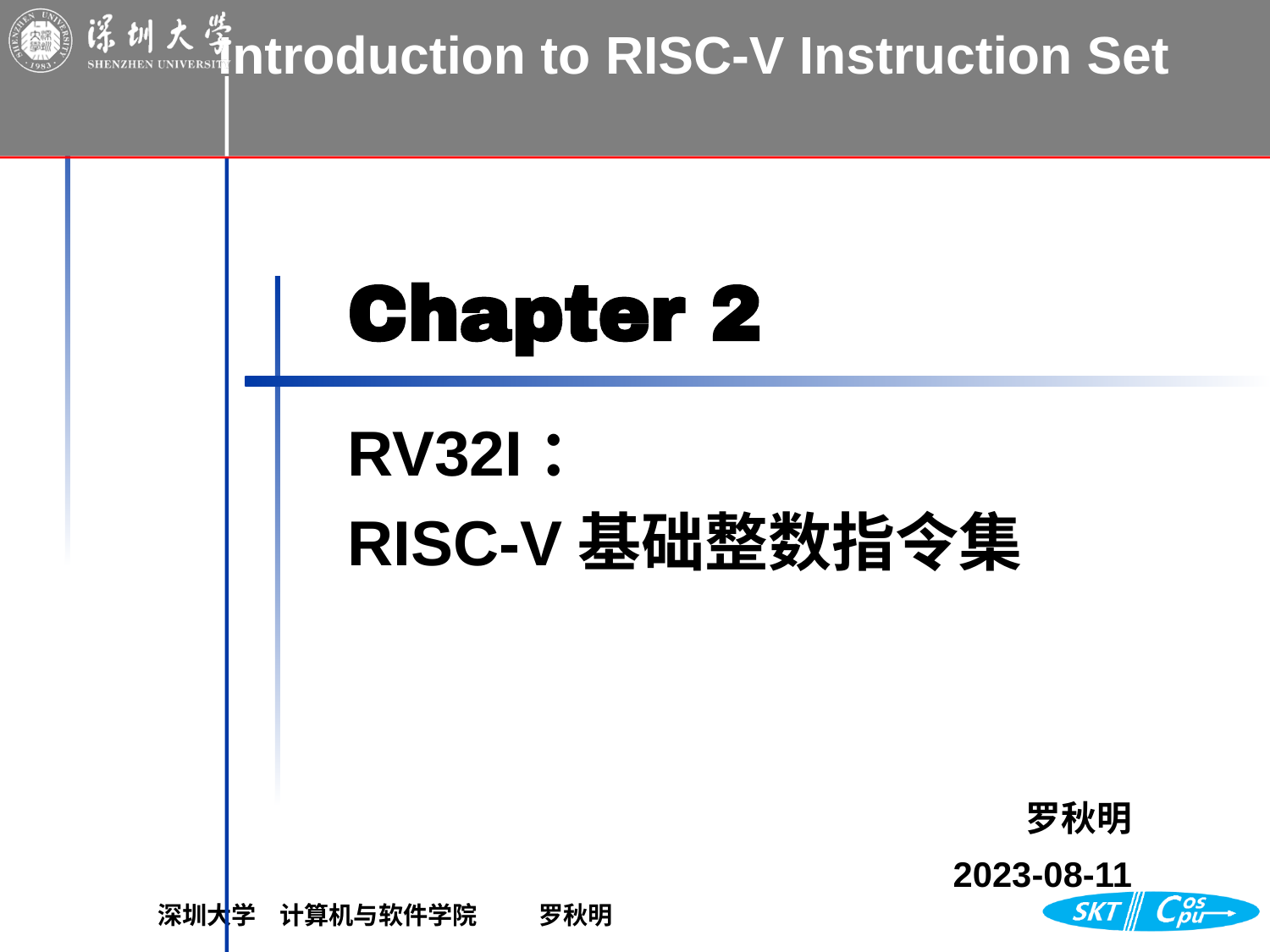

# Chapter 2
RV32I：
RISC-V基础整数指令集

罗秋明
2023-08-11